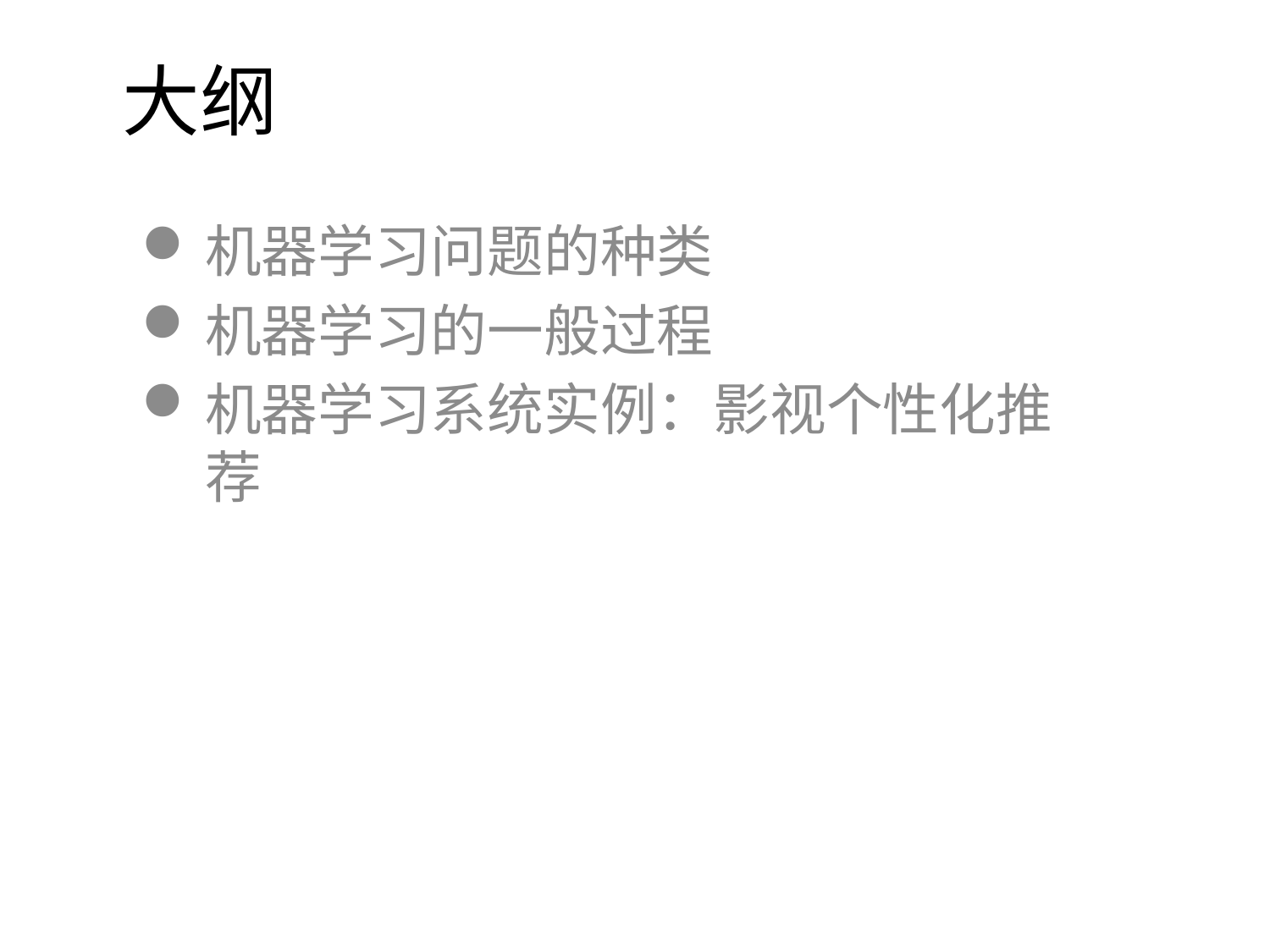

# 大纲
机器学习问题的种类
机器学习的一般过程
机器学习系统实例：影视个性化推荐